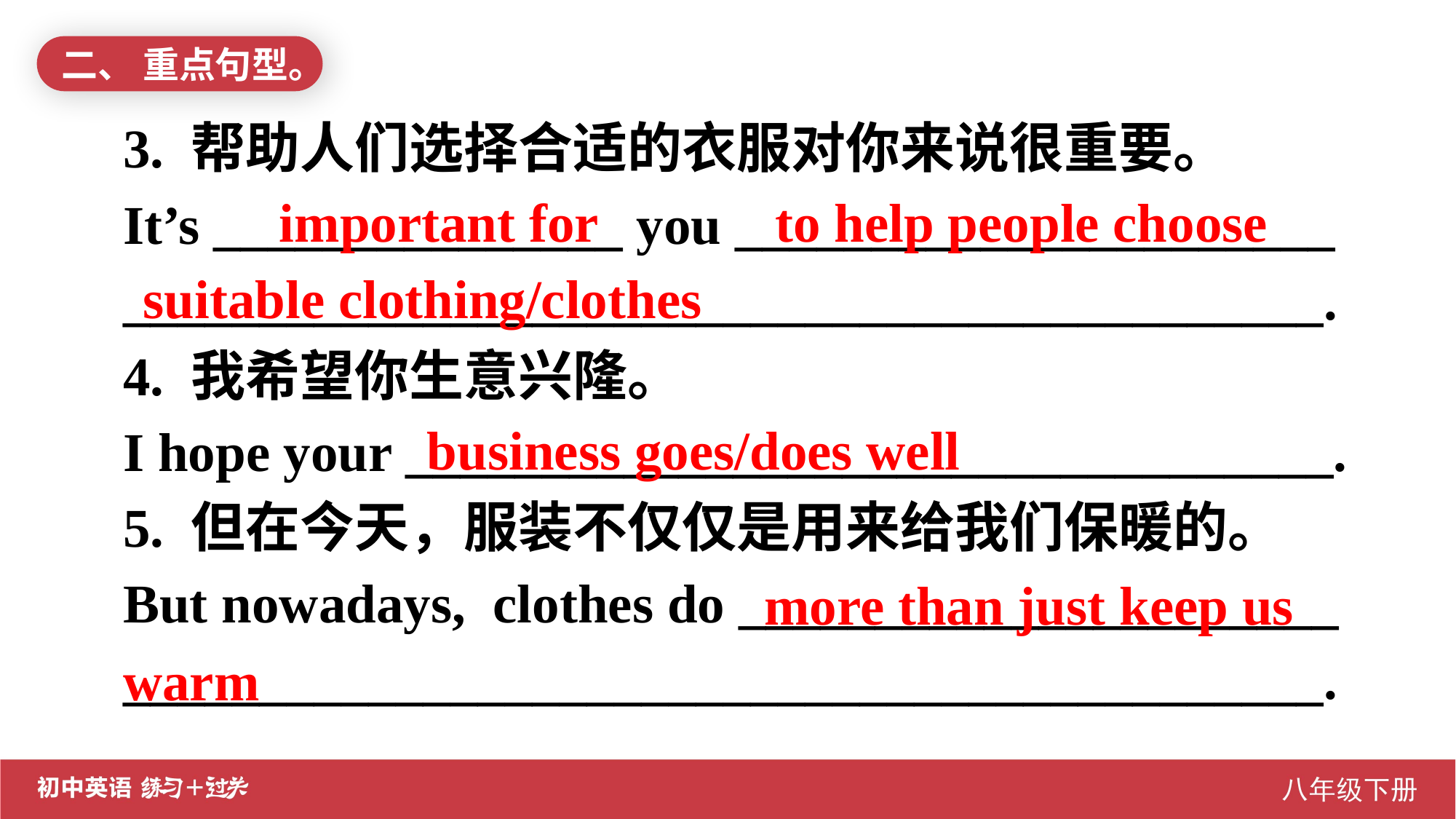

二、 重点句型。
3. 帮助人们选择合适的衣服对你来说很重要。
It’s _______________ you ______________________
____________________________________________.
4. 我希望你生意兴隆。
I hope your __________________________________.
5. 但在今天，服装不仅仅是用来给我们保暖的。
But nowadays,  clothes do ______________________
____________________________________________.
          important for             to help people choose suitable clothing/clothes
business goes/does well
                                               more than just keep us warm